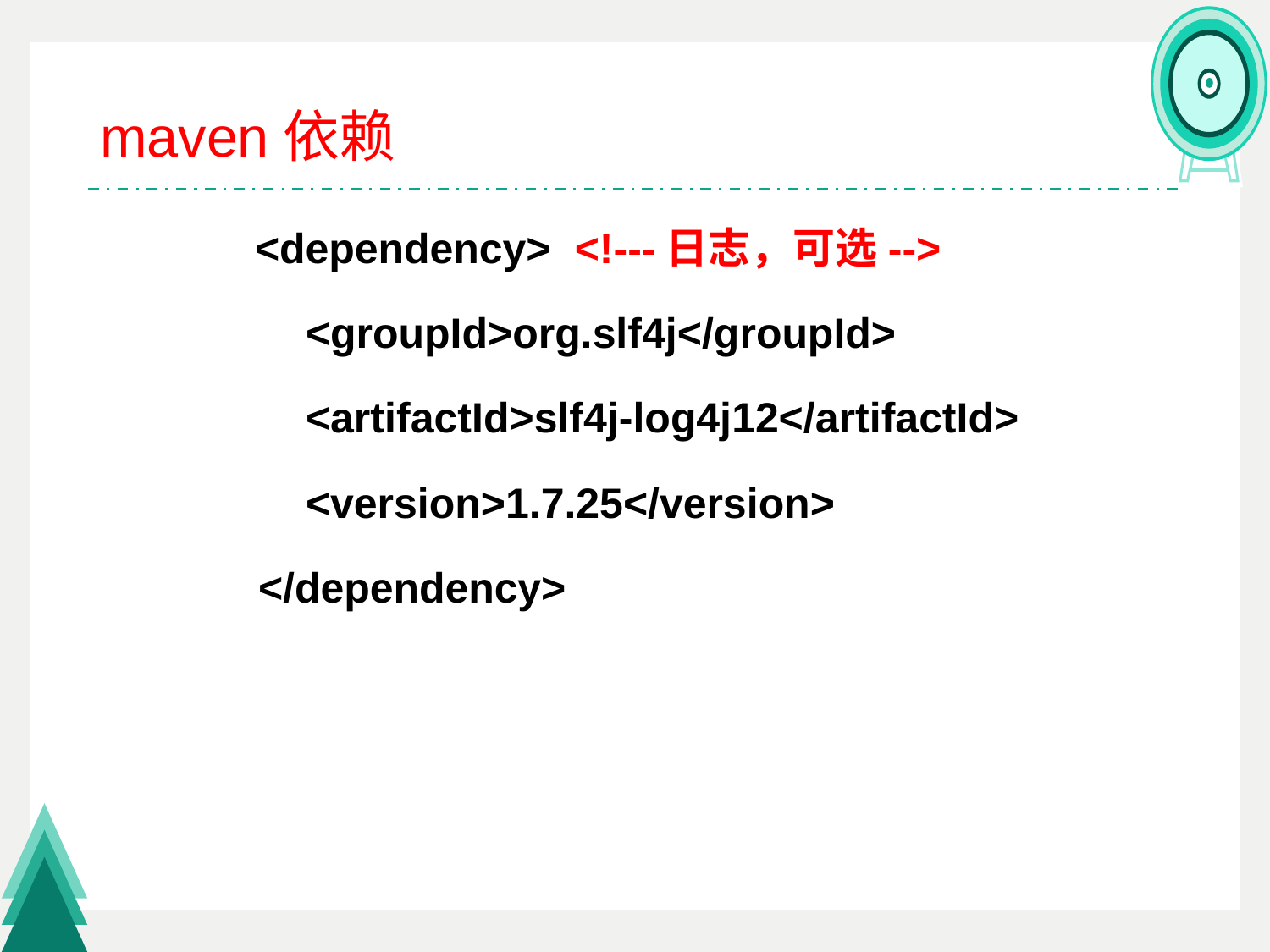

# maven依赖
<dependency>  <!---日志，可选-->
            <groupId>org.slf4j</groupId>
            <artifactId>slf4j-log4j12</artifactId>
            <version>1.7.25</version>
        </dependency>